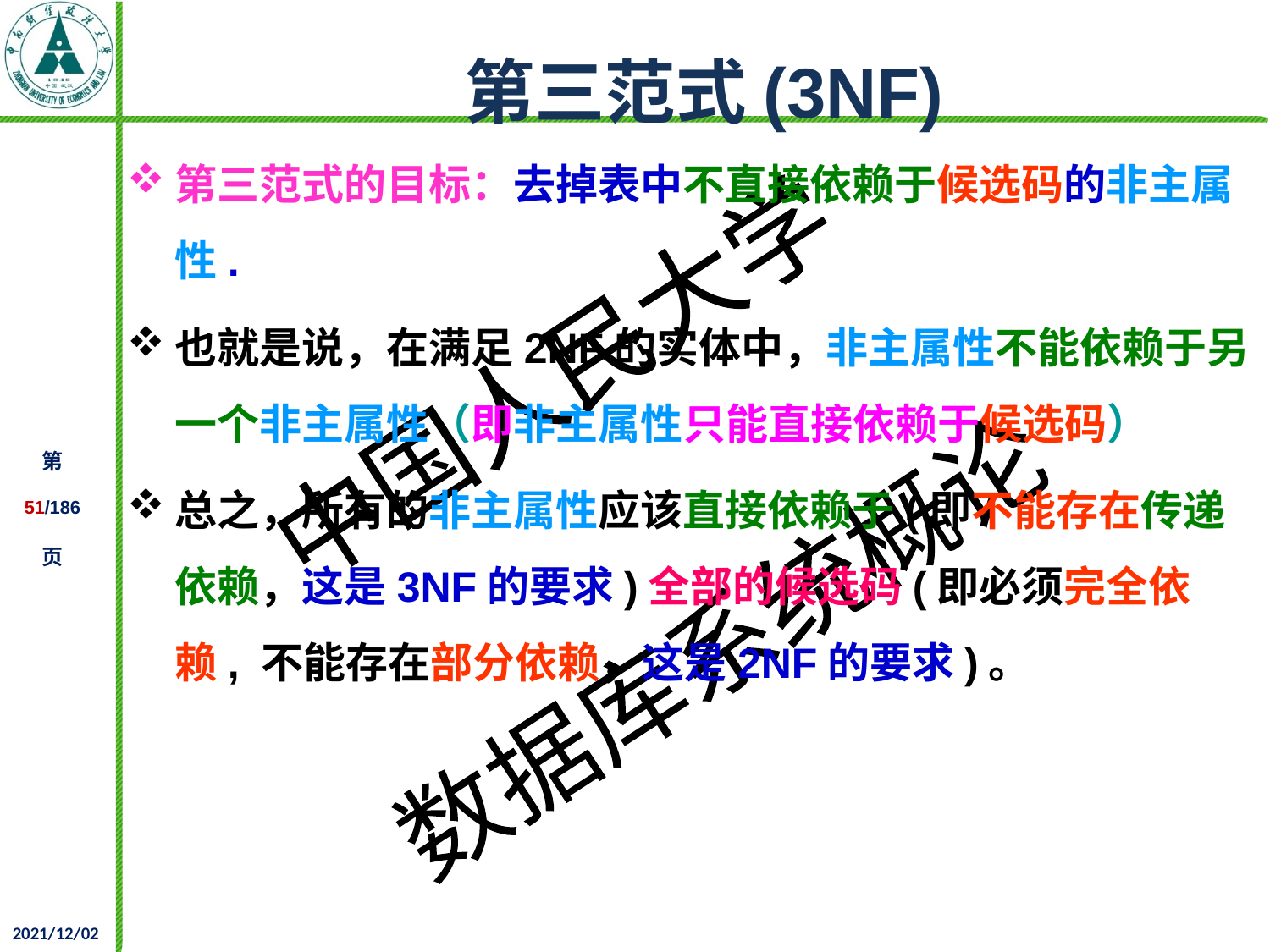

# 第三范式(3NF)
第三范式的目标：去掉表中不直接依赖于候选码的非主属性.
也就是说，在满足2NF的实体中，非主属性不能依赖于另一个非主属性（即非主属性只能直接依赖于候选码）
总之，所有的非主属性应该直接依赖于(即不能存在传递依赖，这是3NF的要求)全部的候选码(即必须完全依赖, 不能存在部分依赖，这是2NF的要求)。
2021/12/02